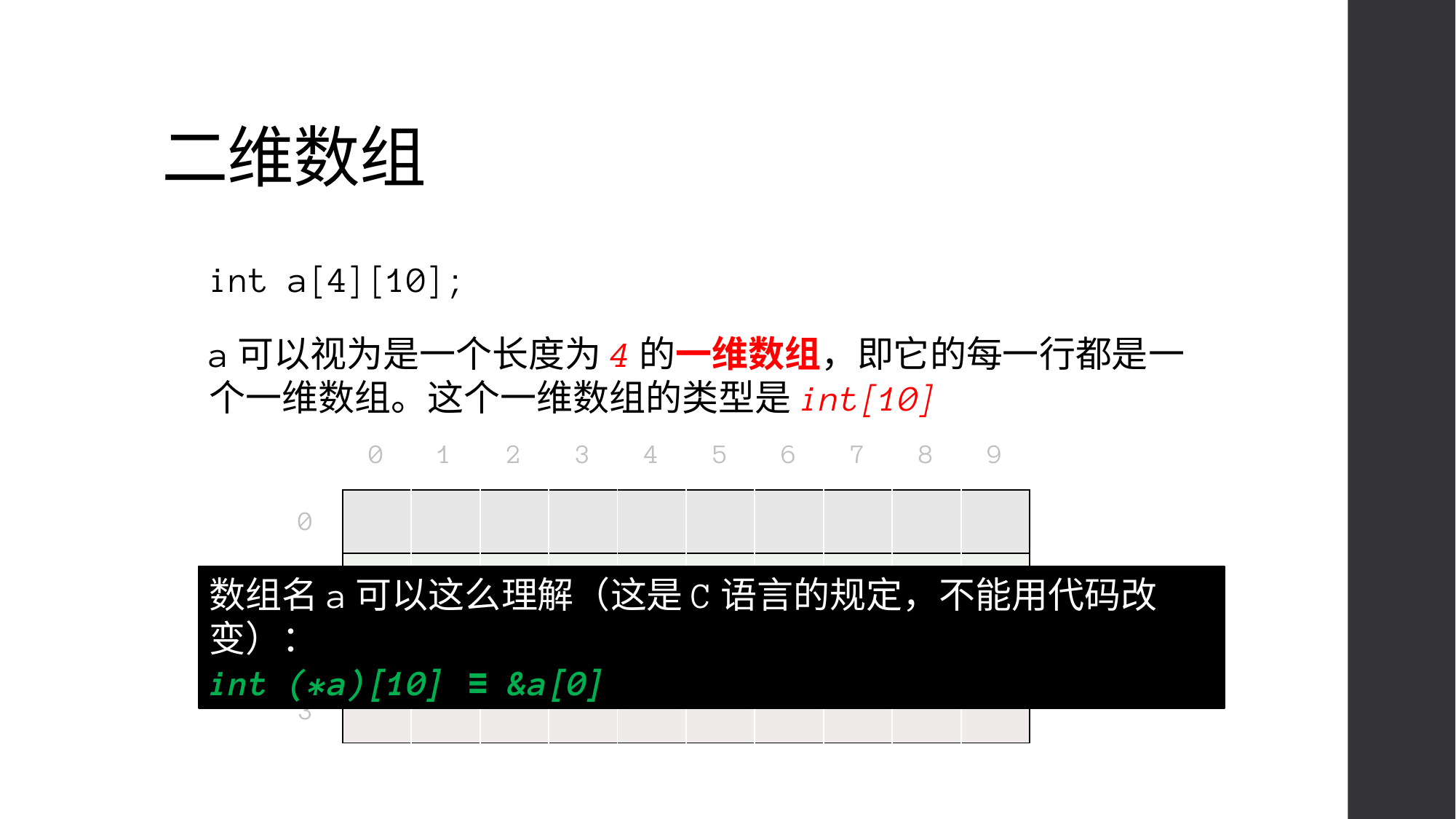

# 二维数组
int a[4][10];
a可以视为是一个长度为4的一维数组，即它的每一行都是一个一维数组。这个一维数组的类型是int[10]
| 0 | 1 | 2 | 3 | 4 | 5 | 6 | 7 | 8 | 9 |
| --- | --- | --- | --- | --- | --- | --- | --- | --- | --- |
| 0 |
| --- |
| 1 |
| 2 |
| 3 |
|  |  |  |  |  |  |  |  |  |  |
| --- | --- | --- | --- | --- | --- | --- | --- | --- | --- |
a
|  |  |  |  |  |  |  |  |  |  |
| --- | --- | --- | --- | --- | --- | --- | --- | --- | --- |
数组名a可以这么理解（这是C语言的规定，不能用代码改变）：
int (*a)[10] ≡ &a[0]
|  |  |  |  |  |  |  |  |  |  |
| --- | --- | --- | --- | --- | --- | --- | --- | --- | --- |
|  |  |  |  |  |  |  |  |  |  |
| --- | --- | --- | --- | --- | --- | --- | --- | --- | --- |